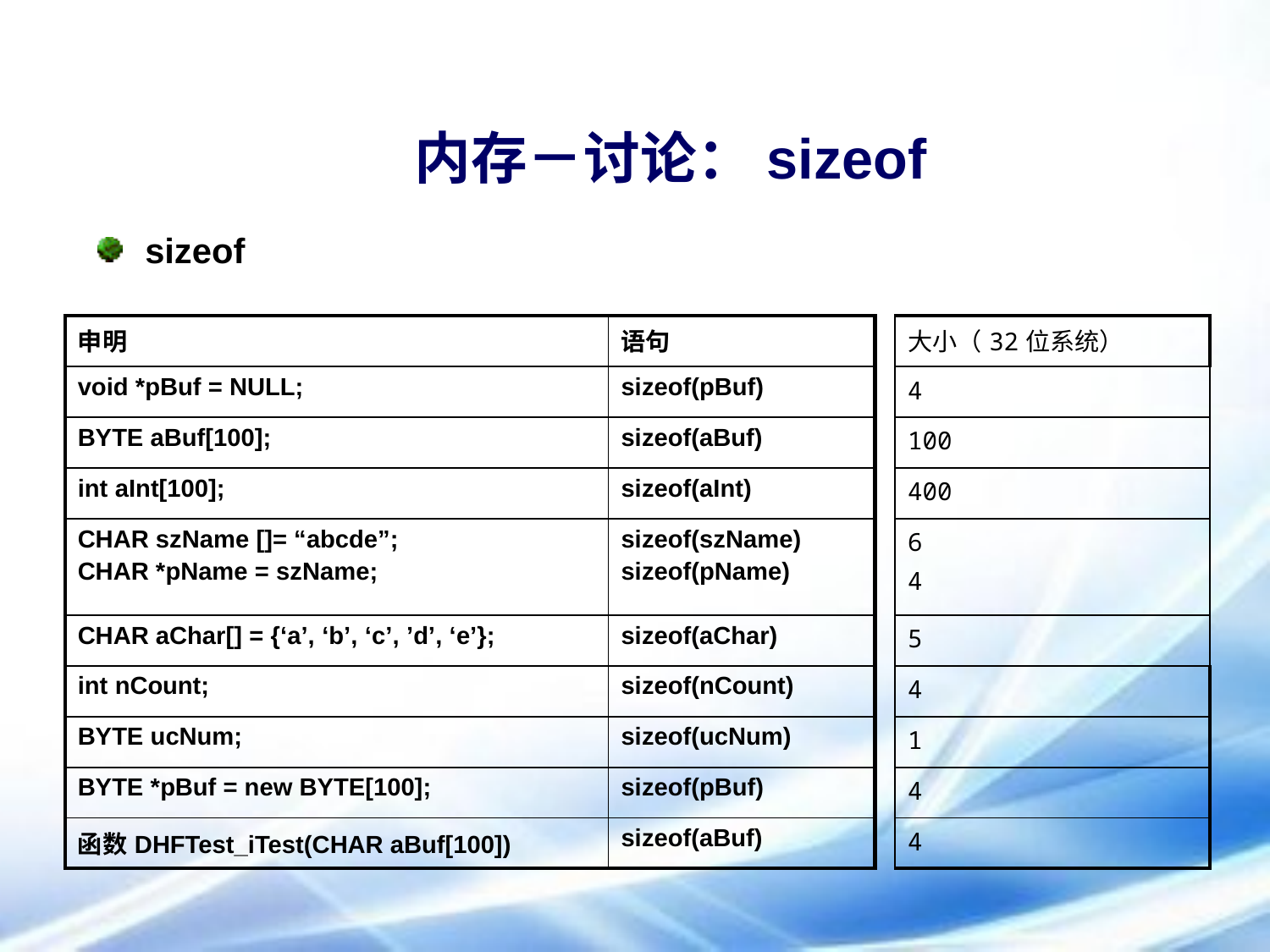

# 内存－讨论：sizeof
sizeof
| 申明 | 语句 |
| --- | --- |
| void \*pBuf = NULL; | sizeof(pBuf) |
| BYTE aBuf[100]; | sizeof(aBuf) |
| int aInt[100]; | sizeof(aInt) |
| CHAR szName []= “abcde”; CHAR \*pName = szName; | sizeof(szName) sizeof(pName) |
| CHAR aChar[] = {‘a’, ‘b’, ‘c’, ’d’, ‘e’}; | sizeof(aChar) |
| int nCount; | sizeof(nCount) |
| BYTE ucNum; | sizeof(ucNum) |
| BYTE \*pBuf = new BYTE[100]; | sizeof(pBuf) |
| 函数DHFTest\_iTest(CHAR aBuf[100]) | sizeof(aBuf) |
| 大小（32位系统） |
| --- |
| 4 |
| 100 |
| 400 |
| 6 4 |
| 5 |
| 4 |
| 1 |
| 4 |
| 4 |